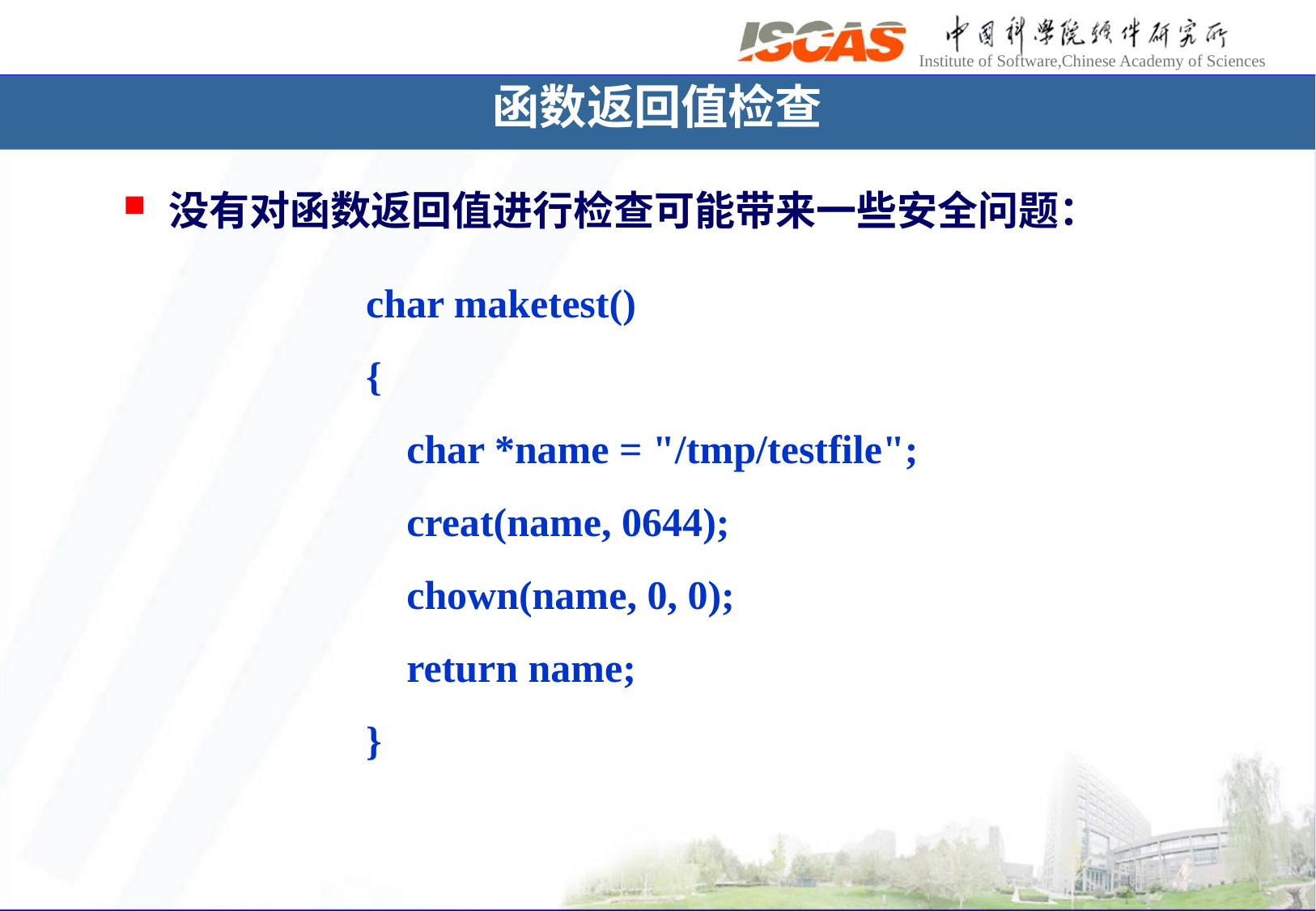

函数返回值检查
没有对函数返回值进行检查可能带来一些安全问题：
char maketest()
{
    char *name = "/tmp/testfile";
    creat(name, 0644);
    chown(name, 0, 0);
    return name;
}